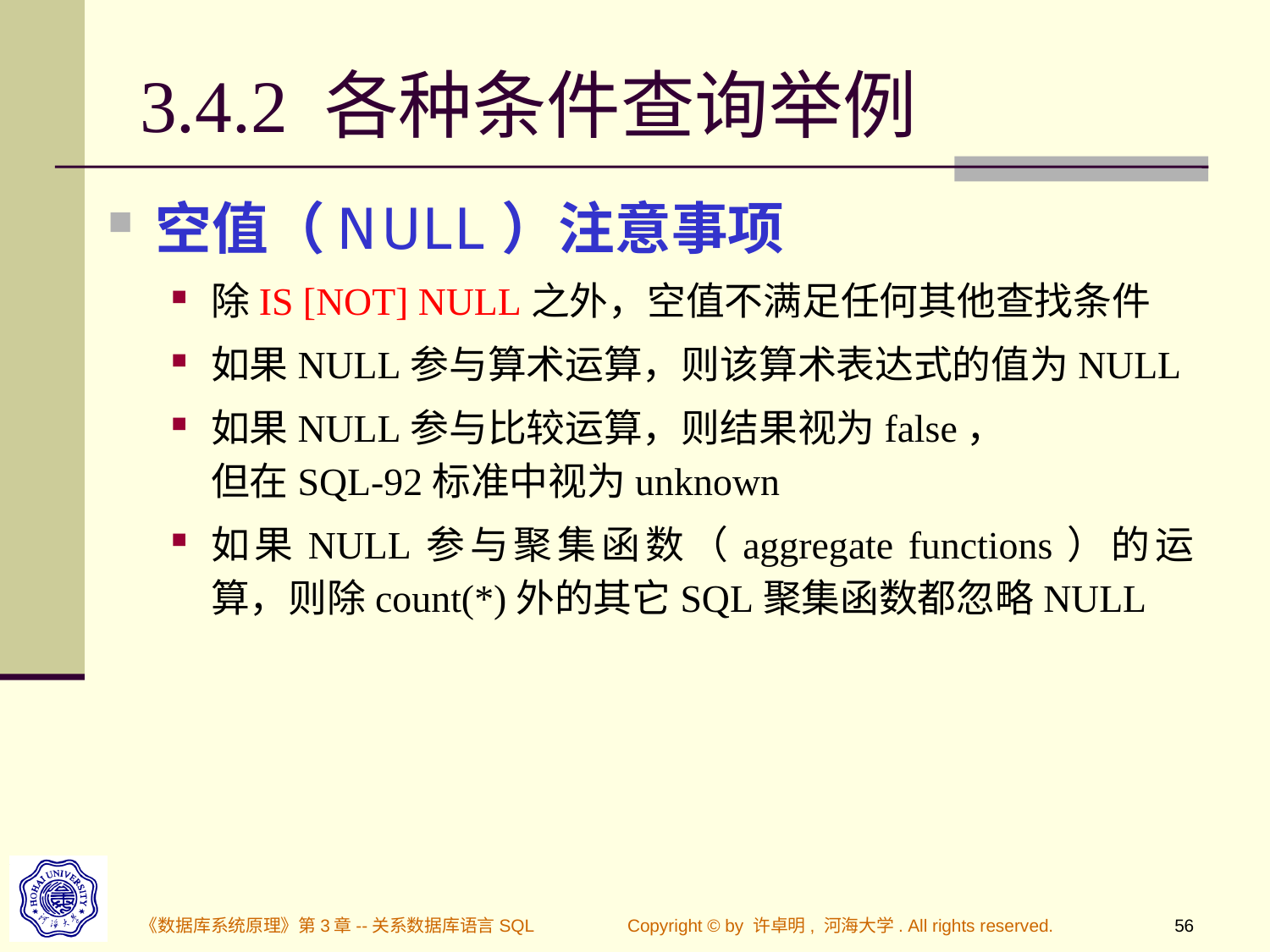

# 3.4.2 各种条件查询举例
空值（NULL）注意事项
除IS [NOT] NULL之外，空值不满足任何其他查找条件
如果NULL参与算术运算，则该算术表达式的值为NULL
如果NULL参与比较运算，则结果视为false，
但在SQL-92标准中视为unknown
如果NULL参与聚集函数（aggregate functions）的运算，则除count(*)外的其它SQL聚集函数都忽略NULL
《数据库系统原理》第3章--关系数据库语言SQL
Copyright © by 许卓明, 河海大学. All rights reserved.
56